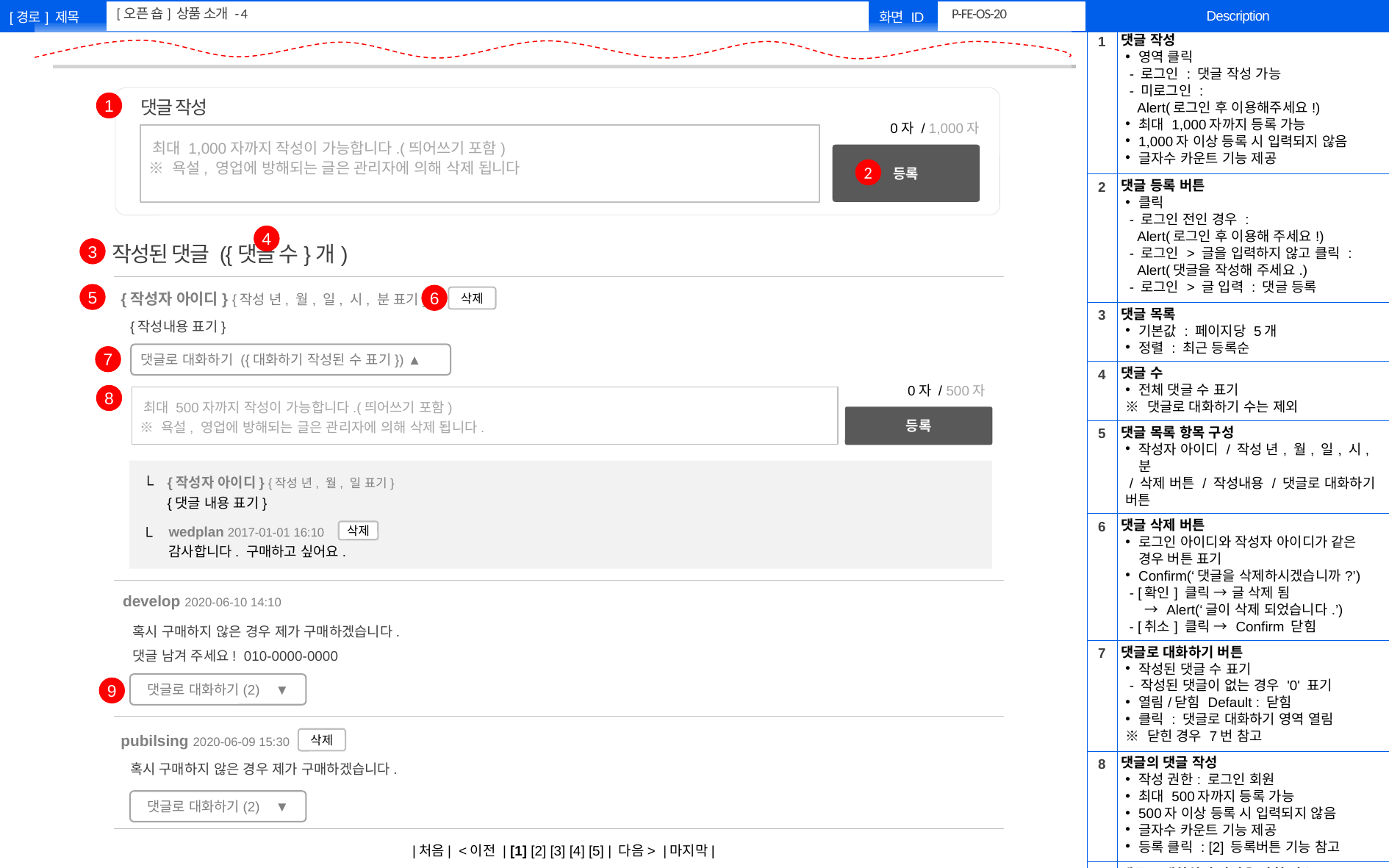

[오픈 숍] 상품 소개 - 4
# P-FE-OS-20

| 1 | 댓글 작성 영역 클릭 - 로그인 : 댓글 작성 가능 - 미로그인 : Alert(로그인 후 이용해주세요!) 최대 1,000자까지 등록 가능 1,000자 이상 등록 시 입력되지 않음 글자수 카운트 기능 제공 |
| --- | --- |
| 2 | 댓글 등록 버튼 클릭 - 로그인 전인 경우 : Alert(로그인 후 이용해 주세요!) - 로그인 > 글을 입력하지 않고 클릭 : Alert(댓글을 작성해 주세요.) - 로그인 > 글 입력 : 댓글 등록 |
| 3 | 댓글 목록 기본값 : 페이지당 5개 정렬 : 최근 등록순 |
| 4 | 댓글 수 전체 댓글 수 표기 ※ 댓글로 대화하기 수는 제외 |
| 5 | 댓글 목록 항목 구성 작성자 아이디 / 작성 년, 월, 일, 시, 분 / 삭제 버튼 / 작성내용 / 댓글로 대화하기 버튼 |
| 6 | 댓글 삭제 버튼 로그인 아이디와 작성자 아이디가 같은 경우 버튼 표기 Confirm(‘댓글을 삭제하시겠습니까?’) - [확인] 클릭 → 글 삭제 됨 → Alert(‘글이 삭제 되었습니다.’) - [취소] 클릭 → Confirm 닫힘 |
| 7 | 댓글로 대화하기 버튼 작성된 댓글 수 표기 - 작성된 댓글이 없는 경우 '0' 표기 열림/닫힘 Default : 닫힘 클릭 : 댓글로 대화하기 영역 열림 ※ 닫힌 경우 7번 참고 |
| 8 | 댓글의 댓글 작성 작성 권한: 로그인 회원 최대 500자까지 등록 가능 500자 이상 등록 시 입력되지 않음 글자수 카운트 기능 제공 등록 클릭 : [2] 등록버튼 기능 참고 |
| 9 | 댓글로 대화하기 닫았을 닫힌 경우 |

1
댓글 작성
0자 / 1,000자
 최대 1,000자까지 작성이 가능합니다.(띄어쓰기 포함)
 ※ 욕설, 영업에 방해되는 글은 관리자에 의해 삭제 됩니다
등록
2
4
3
작성된 댓글 ({댓글 수}개)
{작성자 아이디} {작성 년, 월, 일, 시, 분 표기}
5
6
삭제
{작성내용 표기}
댓글로 대화하기 ({대화하기 작성된 수 표기}) ▲
7
0자 / 500자
8
 최대 500자까지 작성이 가능합니다.(띄어쓰기 포함)
 ※ 욕설, 영업에 방해되는 글은 관리자에 의해 삭제 됩니다.
등록
└

{작성자 아이디} {작성 년, 월, 일 표기}
{댓글 내용 표기}
└
wedplan 2017-01-01 16:10
감사합니다. 구매하고 싶어요.
삭제
develop 2020-06-10 14:10
혹시 구매하지 않은 경우 제가 구매하겠습니다.
댓글 남겨 주세요!  010-0000-0000
댓글로 대화하기(2)    ▼
9
pubilsing 2020-06-09 15:30
삭제
혹시 구매하지 않은 경우 제가 구매하겠습니다.
댓글로 대화하기(2)    ▼
|처음|  <이전 | [1] [2] [3] [4] [5] | 다음>  |마지막|